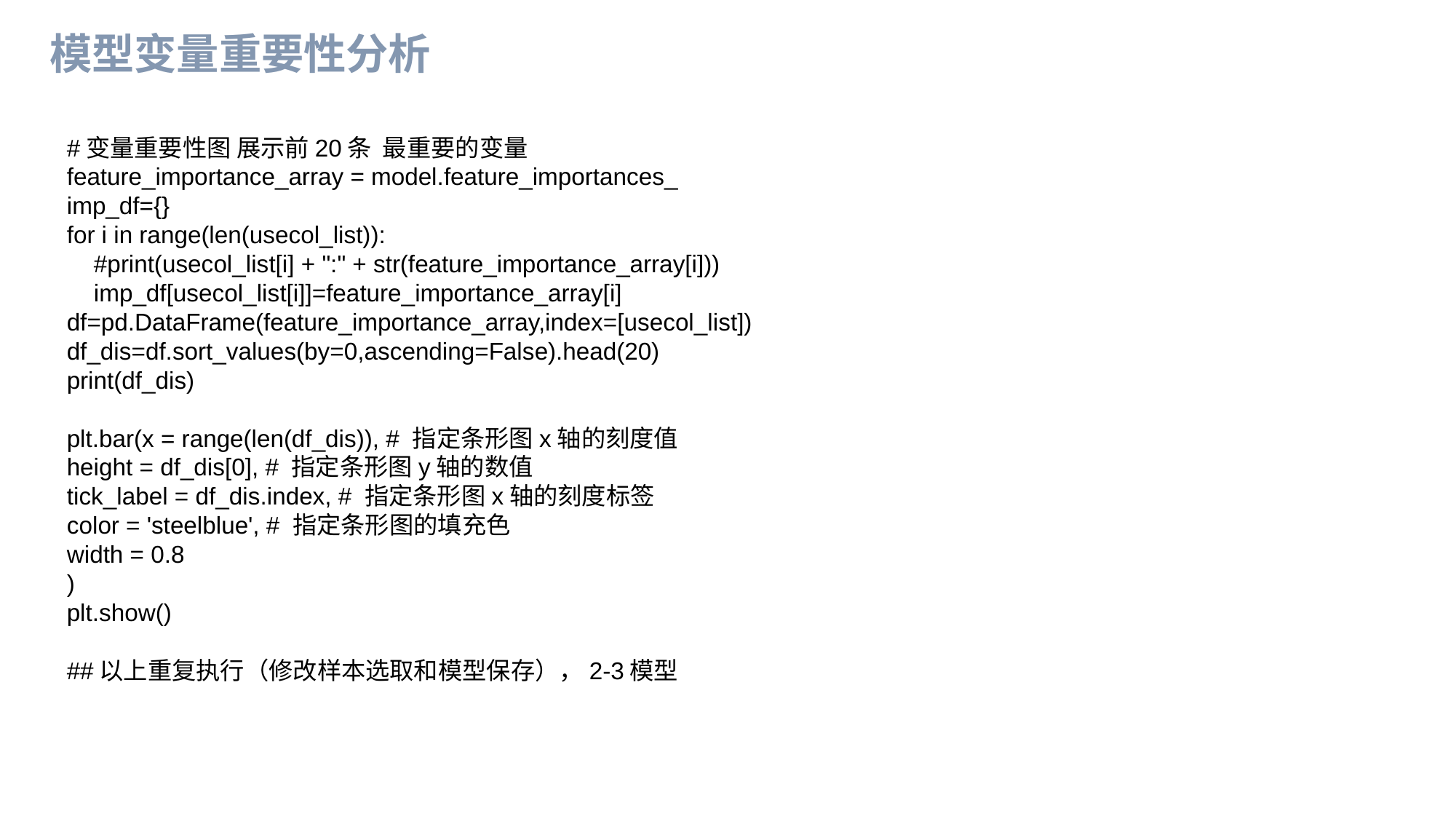

模型变量重要性分析

#变量重要性图 展示前20条  最重要的变量
feature_importance_array = model.feature_importances_
imp_df={}
for i in range(len(usecol_list)):
    #print(usecol_list[i] + ":" + str(feature_importance_array[i]))
    imp_df[usecol_list[i]]=feature_importance_array[i]
df=pd.DataFrame(feature_importance_array,index=[usecol_list])
df_dis=df.sort_values(by=0,ascending=False).head(20)
print(df_dis)

plt.bar(x = range(len(df_dis)), # 指定条形图x轴的刻度值
height = df_dis[0], # 指定条形图y轴的数值
tick_label = df_dis.index, # 指定条形图x轴的刻度标签
color = 'steelblue', # 指定条形图的填充色
width = 0.8
)
plt.show()

##以上重复执行（修改样本选取和模型保存），2-3模型